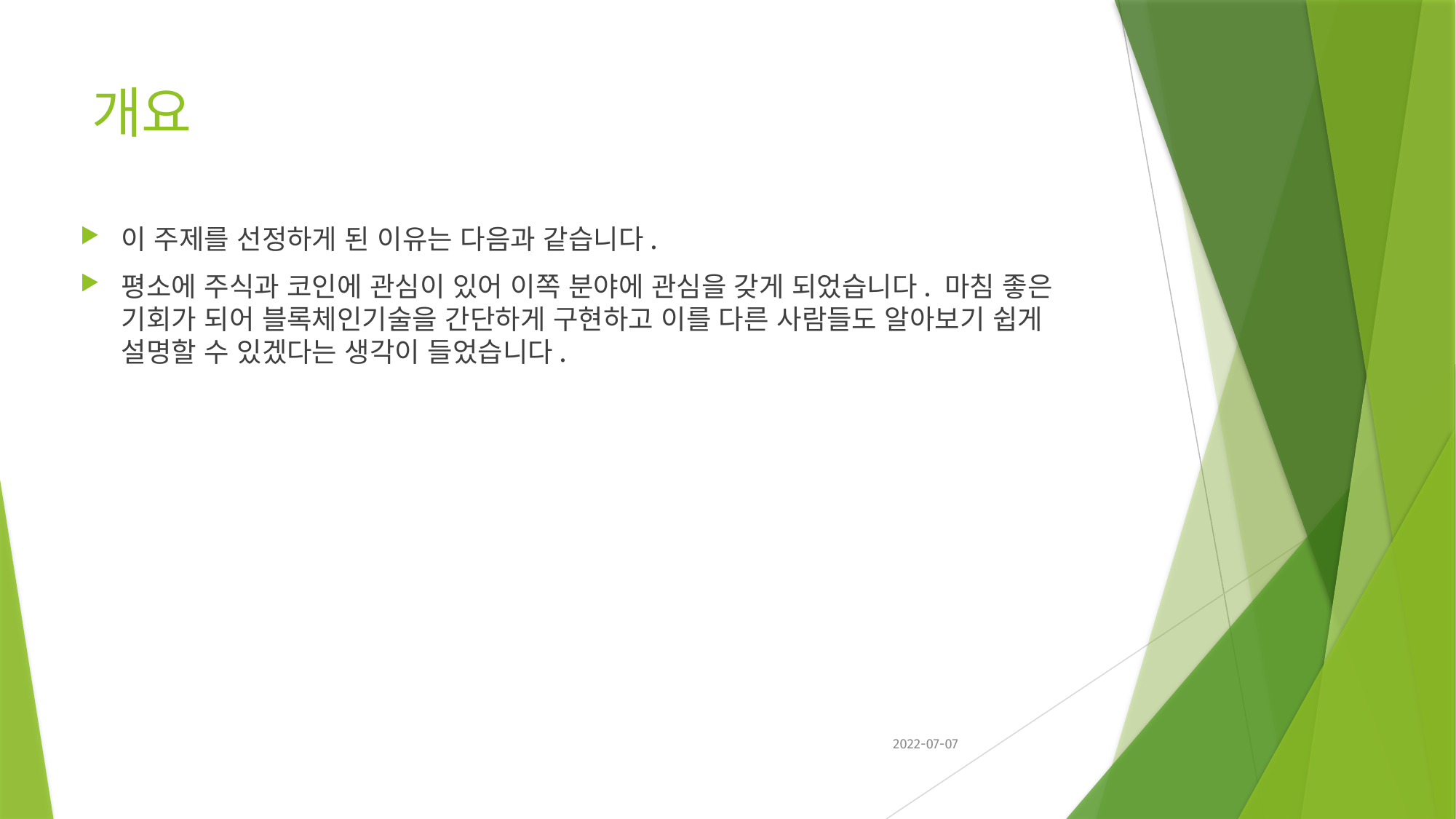

# 개요
이 주제를 선정하게 된 이유는 다음과 같습니다.
평소에 주식과 코인에 관심이 있어 이쪽 분야에 관심을 갖게 되었습니다. 마침 좋은 기회가 되어 블록체인기술을 간단하게 구현하고 이를 다른 사람들도 알아보기 쉽게 설명할 수 있겠다는 생각이 들었습니다.

2022-07-07